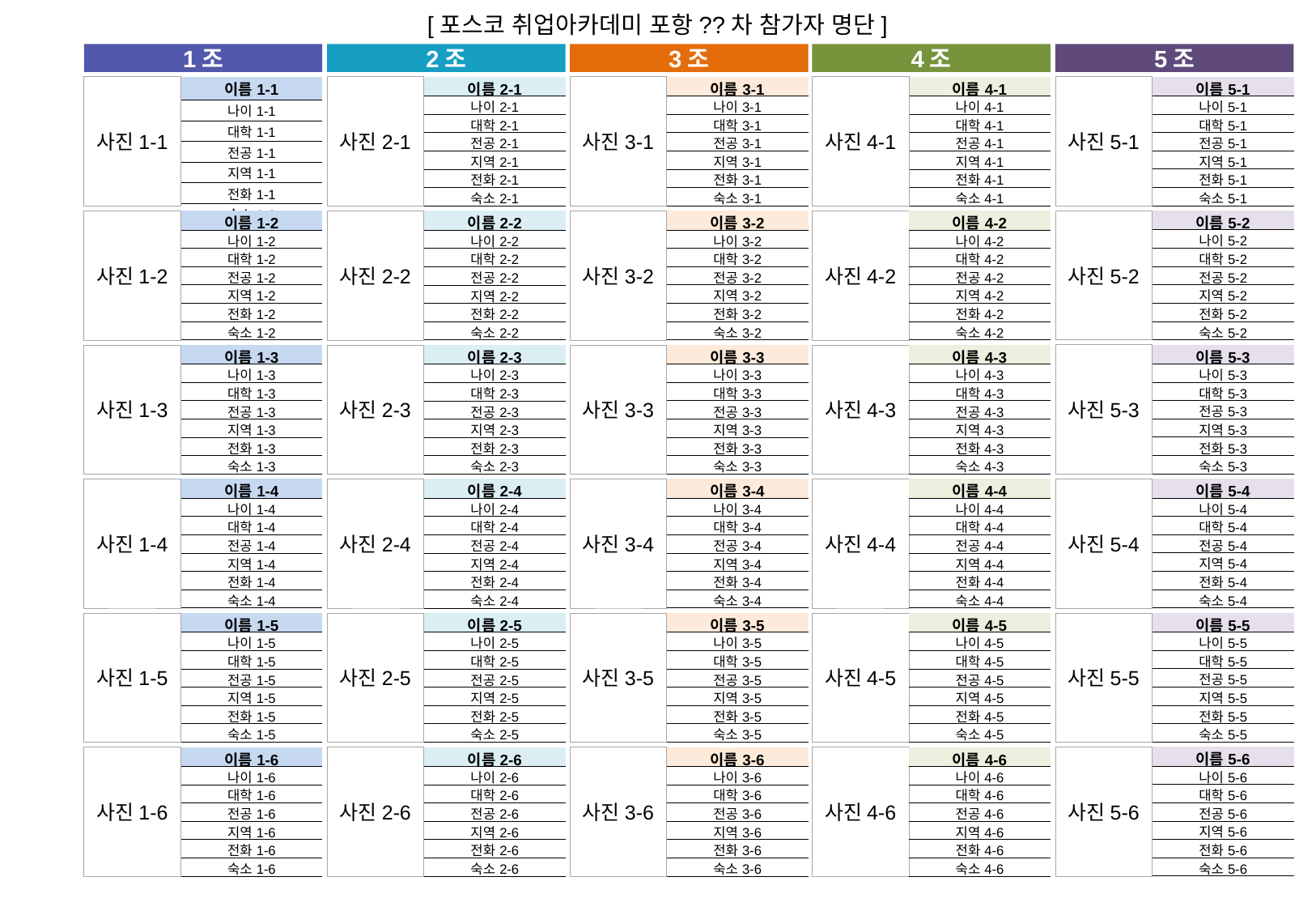

[포스코 취업아카데미 포항??차 참가자 명단]
1조
2조
3조
4조
5조
사진5-1
| 이름5-1 |
| --- |
| 나이5-1 |
| 대학5-1 |
| 전공5-1 |
| 지역5-1 |
| 전화5-1 |
| 숙소5-1 |
사진1-1
| 이름1-1 |
| --- |
| 나이1-1 |
| 대학1-1 |
| 전공1-1 |
| 지역1-1 |
| 전화1-1 |
| 숙소1-1 |
사진2-1
| 이름2-1 |
| --- |
| 나이2-1 |
| 대학2-1 |
| 전공2-1 |
| 지역2-1 |
| 전화2-1 |
| 숙소2-1 |
사진3-1
| 이름3-1 |
| --- |
| 나이3-1 |
| 대학3-1 |
| 전공3-1 |
| 지역3-1 |
| 전화3-1 |
| 숙소3-1 |
사진4-1
| 이름4-1 |
| --- |
| 나이4-1 |
| 대학4-1 |
| 전공4-1 |
| 지역4-1 |
| 전화4-1 |
| 숙소4-1 |
사진5-2
| 이름5-2 |
| --- |
| 나이5-2 |
| 대학5-2 |
| 전공5-2 |
| 지역5-2 |
| 전화5-2 |
| 숙소5-2 |
사진1-2
| 이름1-2 |
| --- |
| 나이1-2 |
| 대학1-2 |
| 전공1-2 |
| 지역1-2 |
| 전화1-2 |
| 숙소1-2 |
사진2-2
사진3-2
| 이름3-2 |
| --- |
| 나이3-2 |
| 대학3-2 |
| 전공3-2 |
| 지역3-2 |
| 전화3-2 |
| 숙소3-2 |
사진4-2
| 이름4-2 |
| --- |
| 나이4-2 |
| 대학4-2 |
| 전공4-2 |
| 지역4-2 |
| 전화4-2 |
| 숙소4-2 |
| 이름2-2 |
| --- |
| 나이2-2 |
| 대학2-2 |
| 전공2-2 |
| 지역2-2 |
| 전화2-2 |
| 숙소2-2 |
사진5-3
| 이름5-3 |
| --- |
| 나이5-3 |
| 대학5-3 |
| 전공5-3 |
| 지역5-3 |
| 전화5-3 |
| 숙소5-3 |
사진1-3
| 이름1-3 |
| --- |
| 나이1-3 |
| 대학1-3 |
| 전공1-3 |
| 지역1-3 |
| 전화1-3 |
| 숙소1-3 |
사진2-3
사진3-3
| 이름3-3 |
| --- |
| 나이3-3 |
| 대학3-3 |
| 전공3-3 |
| 지역3-3 |
| 전화3-3 |
| 숙소3-3 |
사진4-3
| 이름4-3 |
| --- |
| 나이4-3 |
| 대학4-3 |
| 전공4-3 |
| 지역4-3 |
| 전화4-3 |
| 숙소4-3 |
| 이름2-3 |
| --- |
| 나이2-3 |
| 대학2-3 |
| 전공2-3 |
| 지역2-3 |
| 전화2-3 |
| 숙소2-3 |
사진5-4
| 이름5-4 |
| --- |
| 나이5-4 |
| 대학5-4 |
| 전공5-4 |
| 지역5-4 |
| 전화5-4 |
| 숙소5-4 |
사진1-4
| 이름1-4 |
| --- |
| 나이1-4 |
| 대학1-4 |
| 전공1-4 |
| 지역1-4 |
| 전화1-4 |
| 숙소1-4 |
사진2-4
사진3-4
| 이름3-4 |
| --- |
| 나이3-4 |
| 대학3-4 |
| 전공3-4 |
| 지역3-4 |
| 전화3-4 |
| 숙소3-4 |
사진4-4
| 이름4-4 |
| --- |
| 나이4-4 |
| 대학4-4 |
| 전공4-4 |
| 지역4-4 |
| 전화4-4 |
| 숙소4-4 |
| 이름2-4 |
| --- |
| 나이2-4 |
| 대학2-4 |
| 전공2-4 |
| 지역2-4 |
| 전화2-4 |
| 숙소2-4 |
사진5-5
| 이름5-5 |
| --- |
| 나이5-5 |
| 대학5-5 |
| 전공5-5 |
| 지역5-5 |
| 전화5-5 |
| 숙소5-5 |
사진1-5
| 이름1-5 |
| --- |
| 나이1-5 |
| 대학1-5 |
| 전공1-5 |
| 지역1-5 |
| 전화1-5 |
| 숙소1-5 |
사진2-5
사진3-5
| 이름3-5 |
| --- |
| 나이3-5 |
| 대학3-5 |
| 전공3-5 |
| 지역3-5 |
| 전화3-5 |
| 숙소3-5 |
사진4-5
| 이름4-5 |
| --- |
| 나이4-5 |
| 대학4-5 |
| 전공4-5 |
| 지역4-5 |
| 전화4-5 |
| 숙소4-5 |
| 이름2-5 |
| --- |
| 나이2-5 |
| 대학2-5 |
| 전공2-5 |
| 지역2-5 |
| 전화2-5 |
| 숙소2-5 |
사진5-6
| 이름5-6 |
| --- |
| 나이5-6 |
| 대학5-6 |
| 전공5-6 |
| 지역5-6 |
| 전화5-6 |
| 숙소5-6 |
사진1-6
| 이름1-6 |
| --- |
| 나이1-6 |
| 대학1-6 |
| 전공1-6 |
| 지역1-6 |
| 전화1-6 |
| 숙소1-6 |
사진2-6
| 이름2-6 |
| --- |
| 나이2-6 |
| 대학2-6 |
| 전공2-6 |
| 지역2-6 |
| 전화2-6 |
| 숙소2-6 |
사진3-6
| 이름3-6 |
| --- |
| 나이3-6 |
| 대학3-6 |
| 전공3-6 |
| 지역3-6 |
| 전화3-6 |
| 숙소3-6 |
사진4-6
| 이름4-6 |
| --- |
| 나이4-6 |
| 대학4-6 |
| 전공4-6 |
| 지역4-6 |
| 전화4-6 |
| 숙소4-6 |